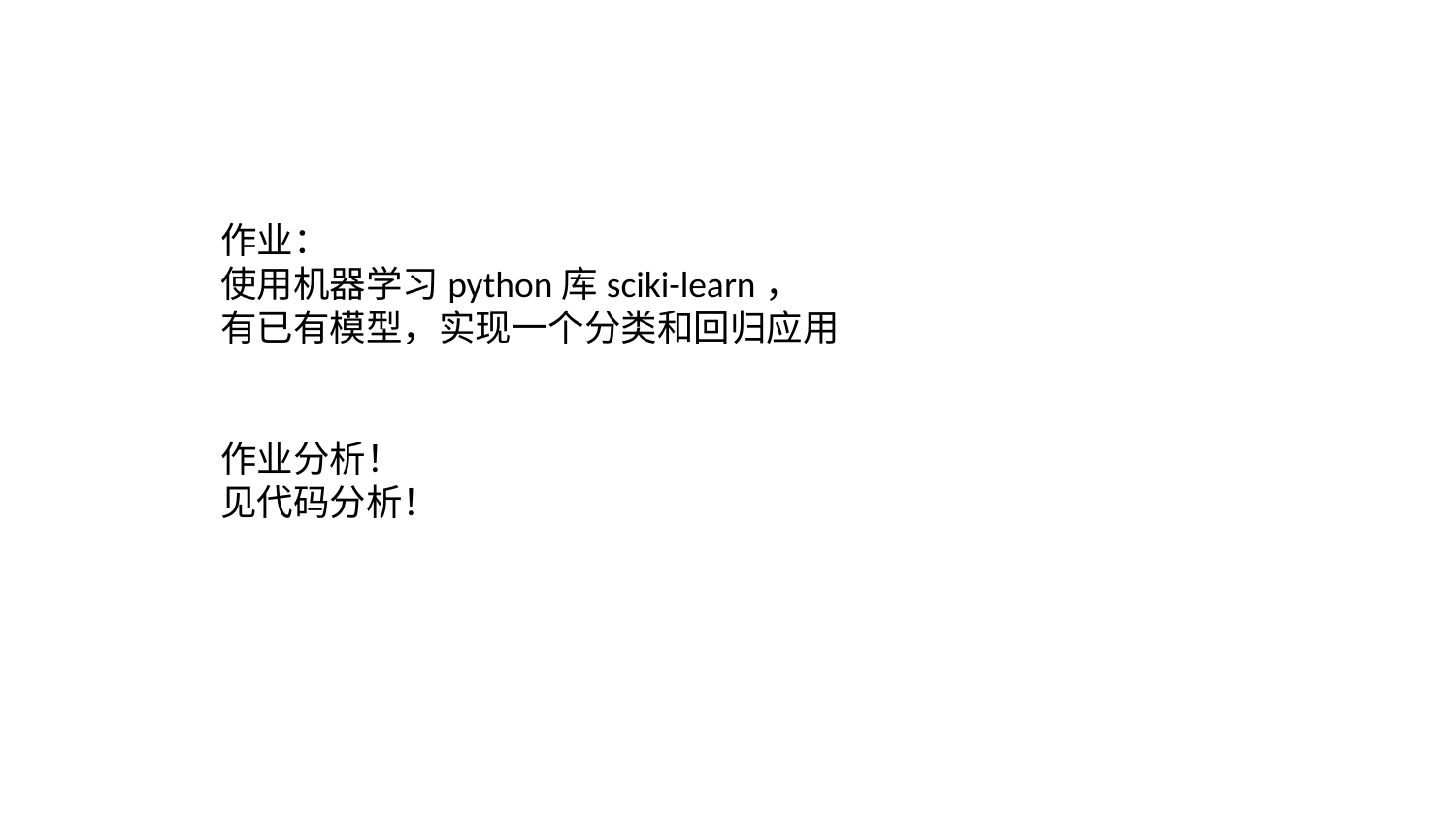

作业：
使用机器学习python库sciki-learn，
有已有模型，实现一个分类和回归应用

作业分析！
见代码分析！
2